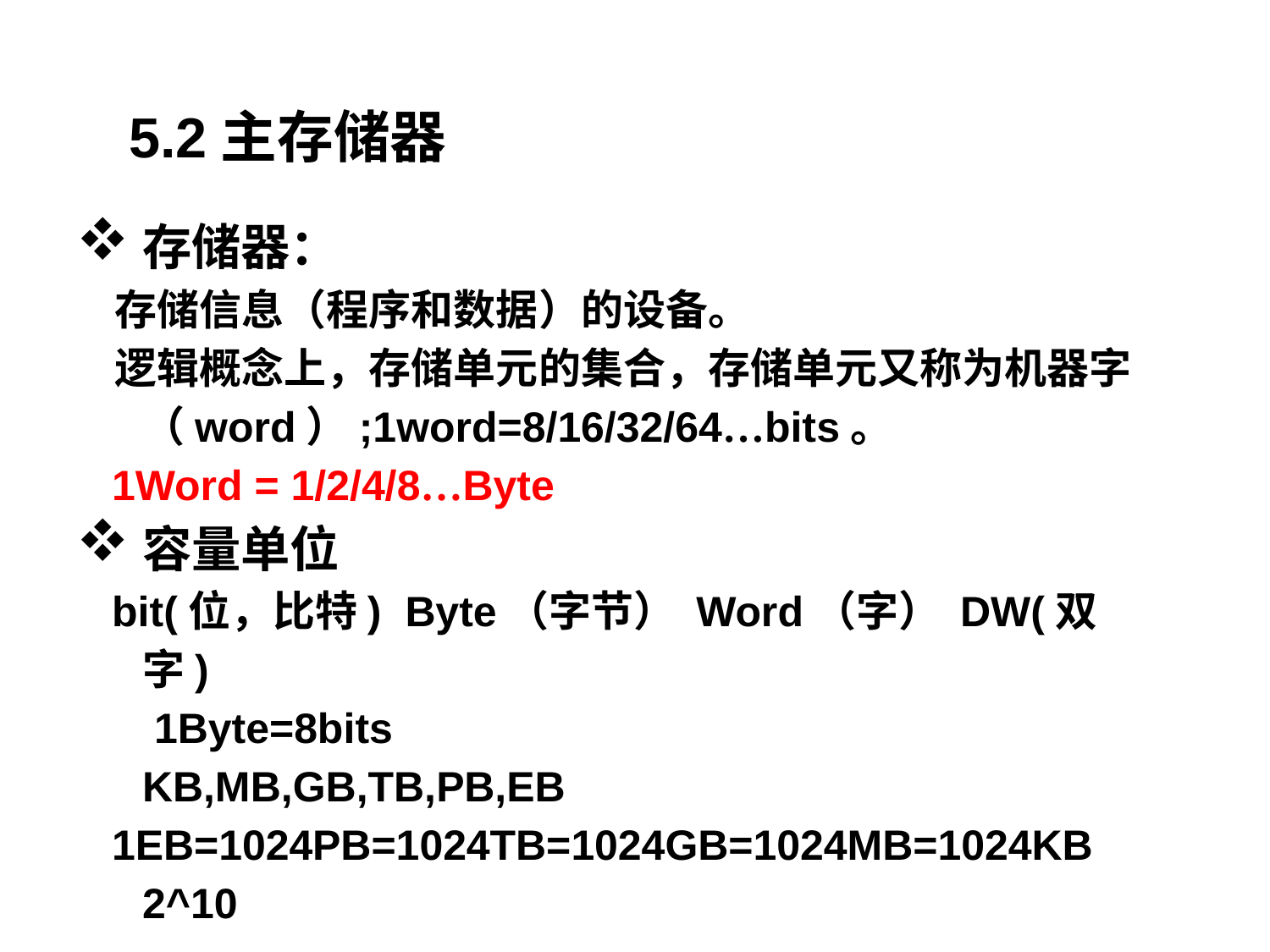

# 5.2主存储器
存储器：
   存储信息（程序和数据）的设备。
   逻辑概念上，存储单元的集合，存储单元又称为机器字（word）;1word=8/16/32/64…bits。
   1Word = 1/2/4/8…Byte
容量单位
   bit(位，比特)  Byte（字节） Word（字） DW(双字)
	 1Byte=8bits
	KB,MB,GB,TB,PB,EB
   1EB=1024PB=1024TB=1024GB=1024MB=1024KB   2^10